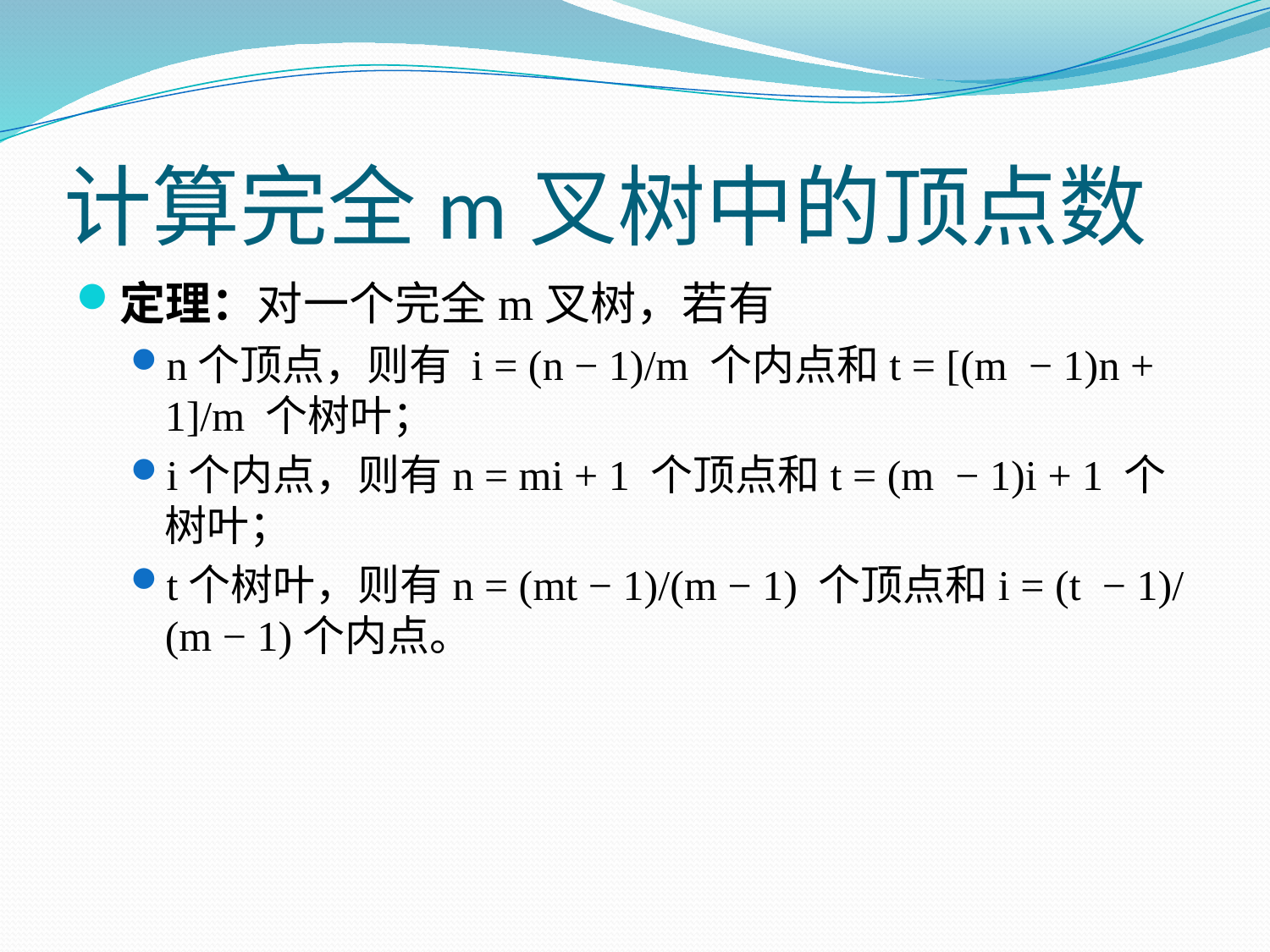

# 计算完全m叉树中的顶点数
定理：对一个完全m叉树，若有
n个顶点，则有 i = (n − 1)/m 个内点和t = [(m  − 1)n + 1]/m 个树叶；
i个内点，则有n = mi + 1 个顶点和t = (m  − 1)i + 1 个树叶；
t个树叶，则有n = (mt − 1)/(m − 1) 个顶点和i = (t  − 1)/ (m − 1)个内点。